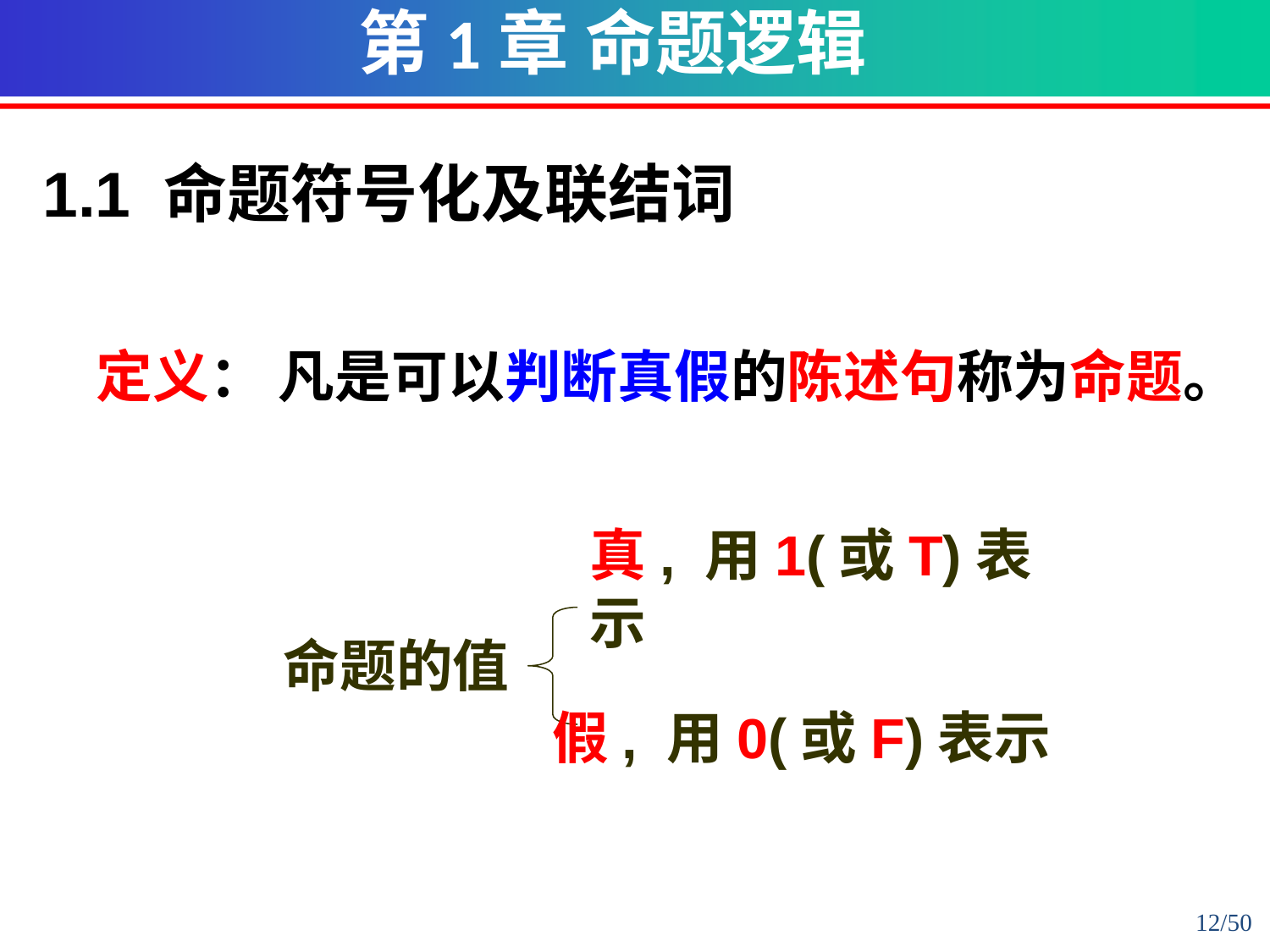

第1章 命题逻辑
1.1 命题符号化及联结词
定义： 凡是可以判断真假的陈述句称为命题。
真, 用1(或T)表示

命题的值
假, 用0(或F)表示
12/50